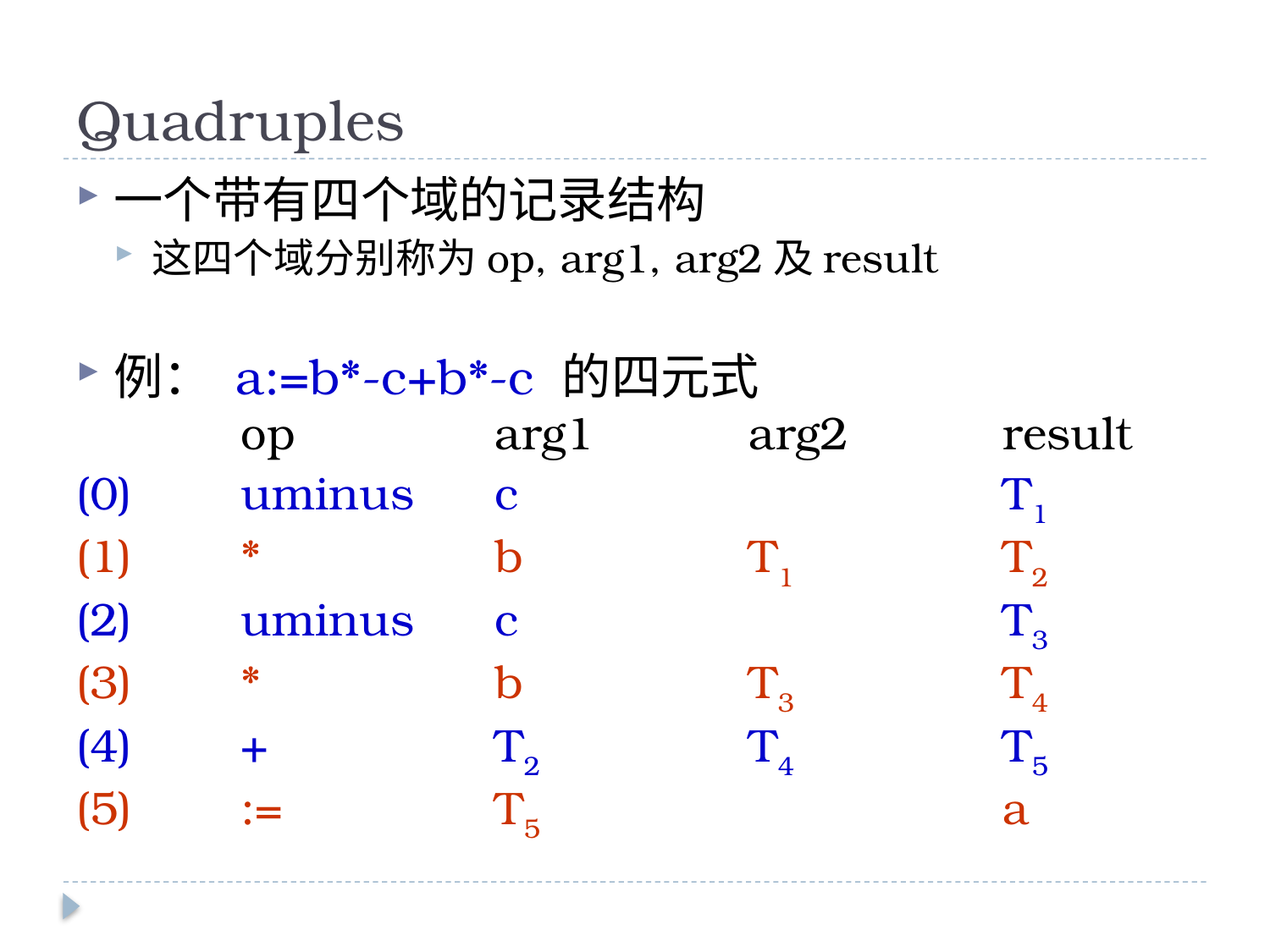

# Quadruples
一个带有四个域的记录结构
这四个域分别称为op, arg1, arg2及result

例： a:=b*-c+b*-c 的四元式
		op		arg1		arg2		result
(0)	uminus	c				T1
(1)	*		b		T1		T2
(2)	uminus	c				T3
(3)	*		b		T3		T4
(4)	+		T2		T4		T5
(5)	:=		T5				a

22